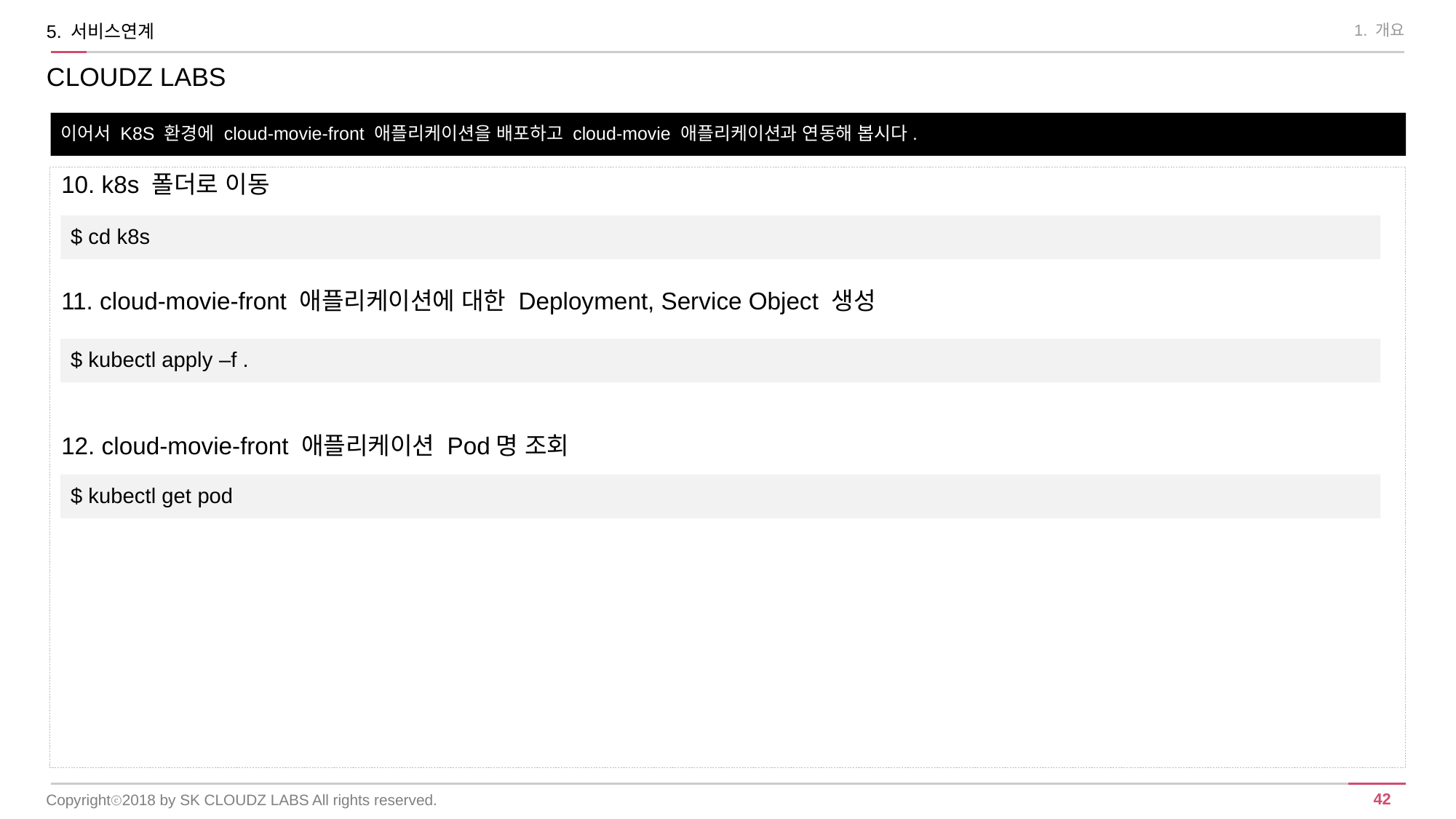

5. 서비스연계
1. 개요
CLOUDZ LABS
이어서 K8S 환경에 cloud-movie-front 애플리케이션을 배포하고 cloud-movie 애플리케이션과 연동해 봅시다.
10. k8s 폴더로 이동

11. cloud-movie-front 애플리케이션에 대한 Deployment, Service Object 생성

12. cloud-movie-front 애플리케이션 Pod명 조회

$ cd k8s
$ kubectl apply –f .
$ kubectl get pod
Copyrightⓒ2018 by SK CLOUDZ LABS All rights reserved.